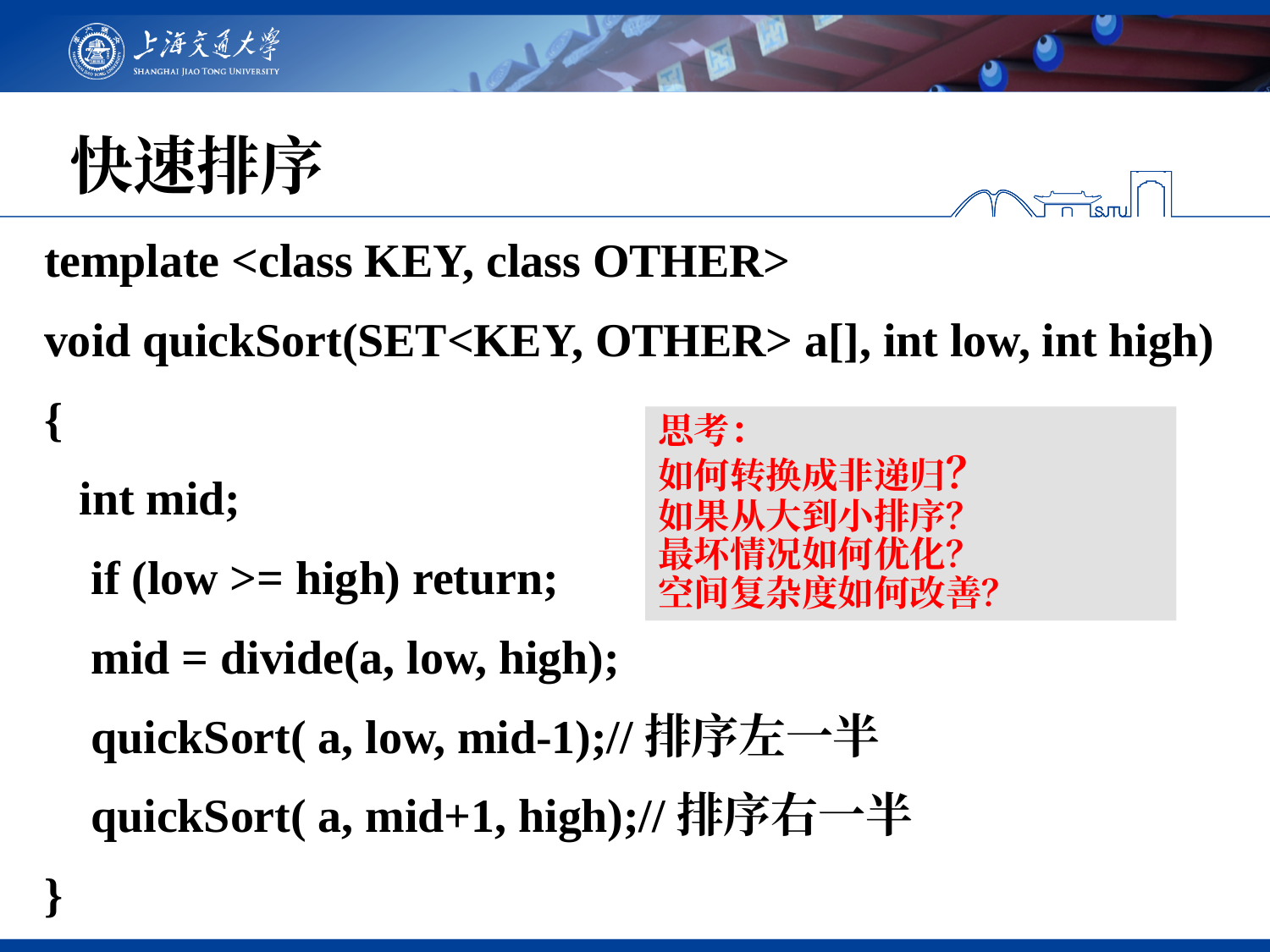

# 快速排序
template <class KEY, class OTHER>
void quickSort(SET<KEY, OTHER> a[], int low, int high)
{
   int mid;
    if (low >= high) return;
    mid = divide(a, low, high);
    quickSort( a, low, mid-1);//排序左一半
    quickSort( a, mid+1, high);//排序右一半
}
思考：
如何转换成非递归？
如果从大到小排序？
最坏情况如何优化？
空间复杂度如何改善？